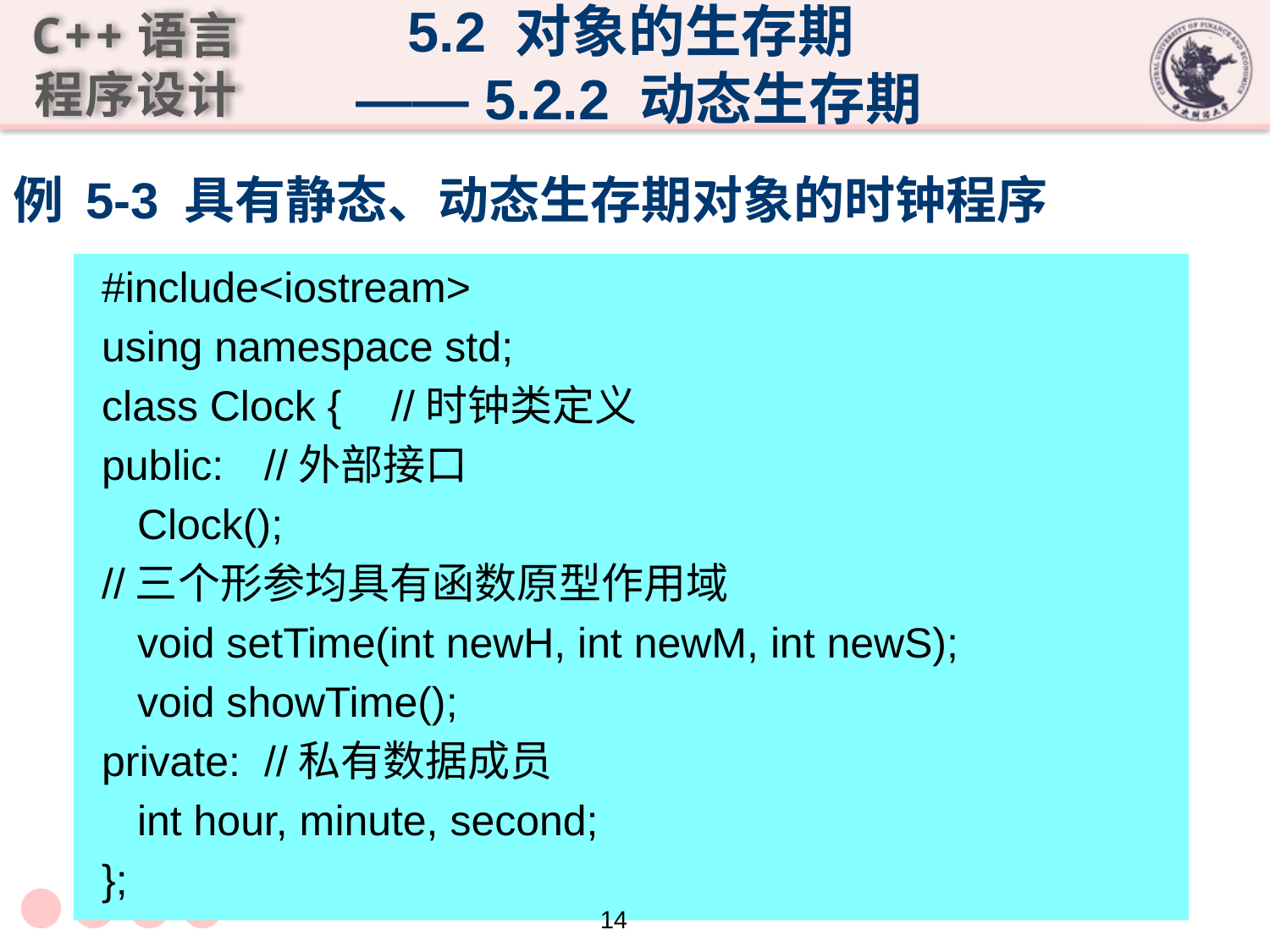

5.2 对象的生存期
 —— 5.2.2 动态生存期
# 例 5-3 具有静态、动态生存期对象的时钟程序
#include<iostream>
using namespace std;
class Clock {	//时钟类定义
public:	//外部接口
	Clock();
//三个形参均具有函数原型作用域
	void setTime(int newH, int newM, int newS);
	void showTime();
private:	//私有数据成员
	int hour, minute, second;
};
14